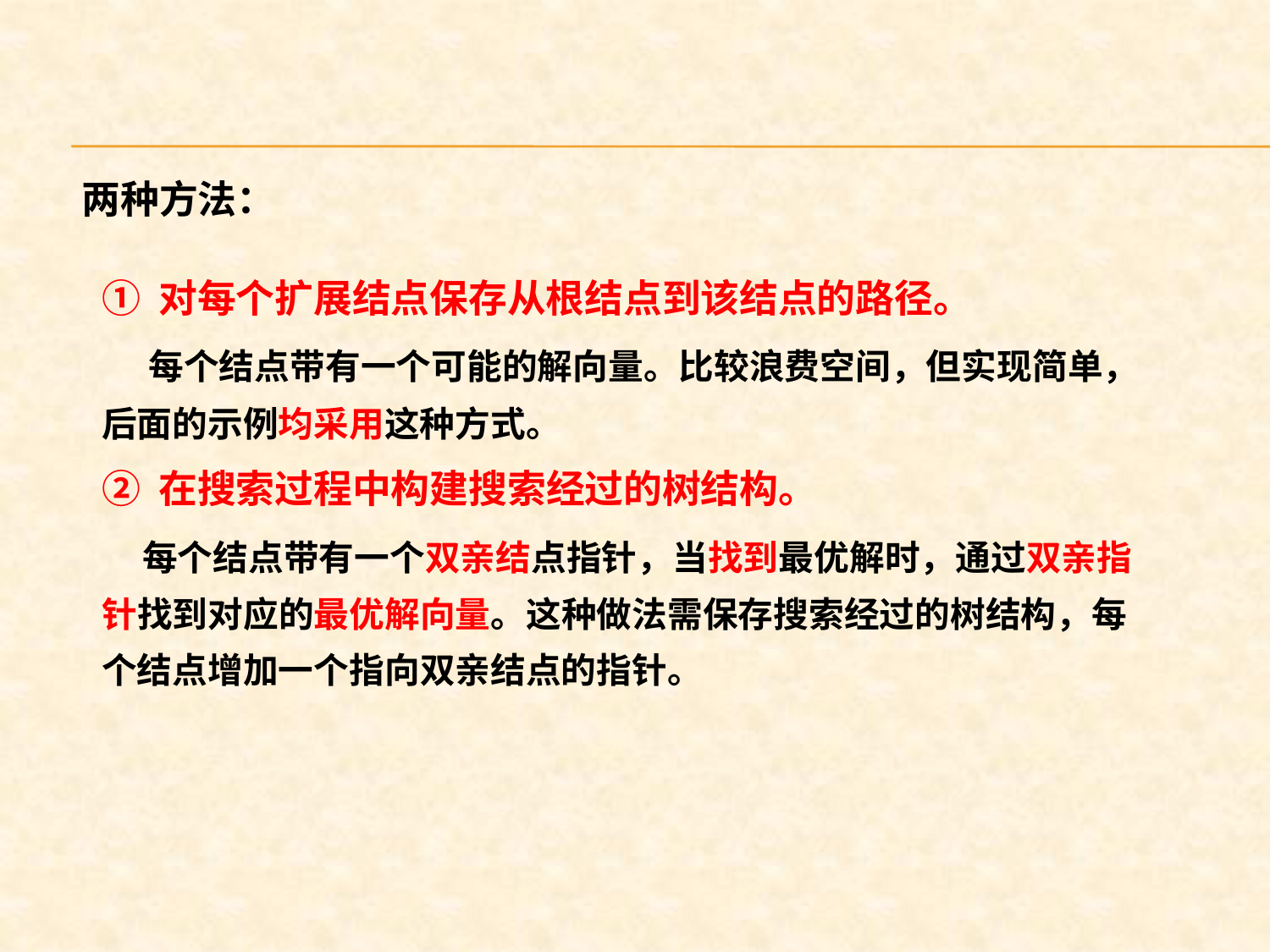

两种方法：
① 对每个扩展结点保存从根结点到该结点的路径。
　 每个结点带有一个可能的解向量。比较浪费空间，但实现简单，后面的示例均采用这种方式。
② 在搜索过程中构建搜索经过的树结构。
    每个结点带有一个双亲结点指针，当找到最优解时，通过双亲指针找到对应的最优解向量。这种做法需保存搜索经过的树结构，每个结点增加一个指向双亲结点的指针。